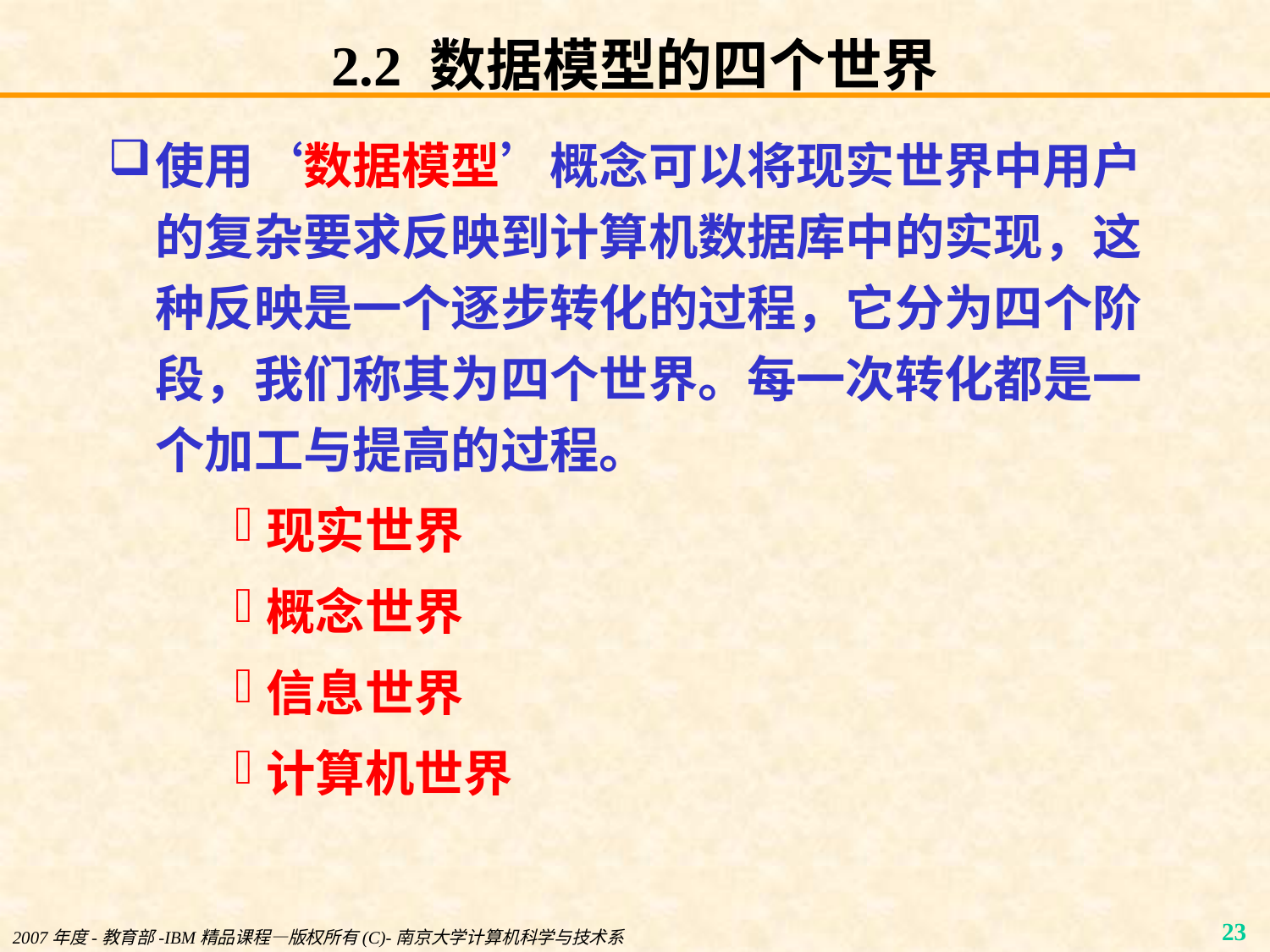

# 2.2 数据模型的四个世界
使用‘数据模型’概念可以将现实世界中用户的复杂要求反映到计算机数据库中的实现，这种反映是一个逐步转化的过程，它分为四个阶段，我们称其为四个世界。每一次转化都是一个加工与提高的过程。
现实世界
概念世界
信息世界
计算机世界
23
2007年度-教育部-IBM精品课程—版权所有(C)-南京大学计算机科学与技术系